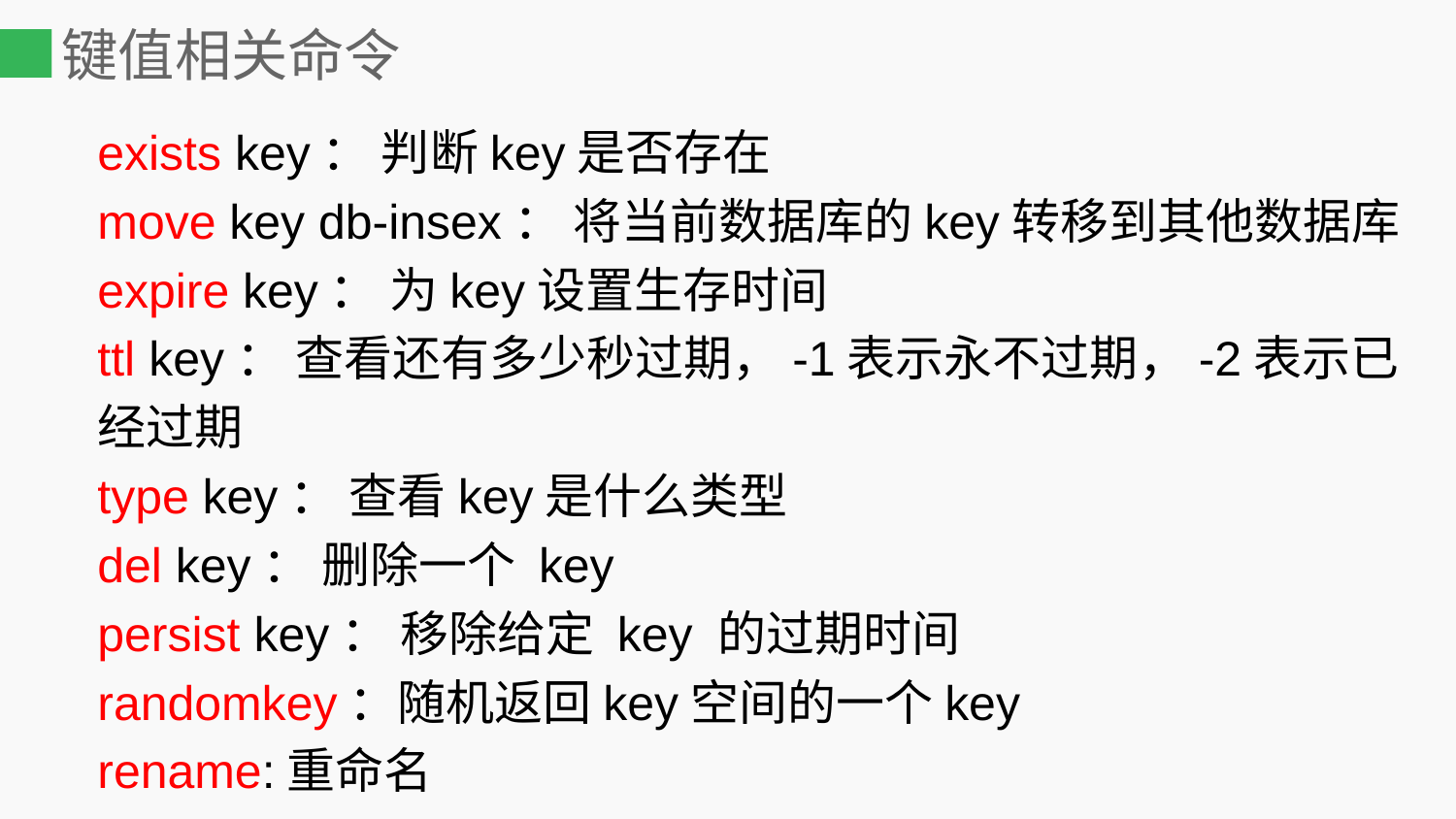

# 键值相关命令
exists key： 判断key是否存在
move key db-insex： 将当前数据库的key转移到其他数据库
expire key： 为key设置生存时间
ttl key： 查看还有多少秒过期，-1表示永不过期，-2表示已经过期
type key： 查看key是什么类型
del key： 删除一个 key
persist key： 移除给定 key 的过期时间
randomkey：随机返回key空间的一个key
rename:重命名